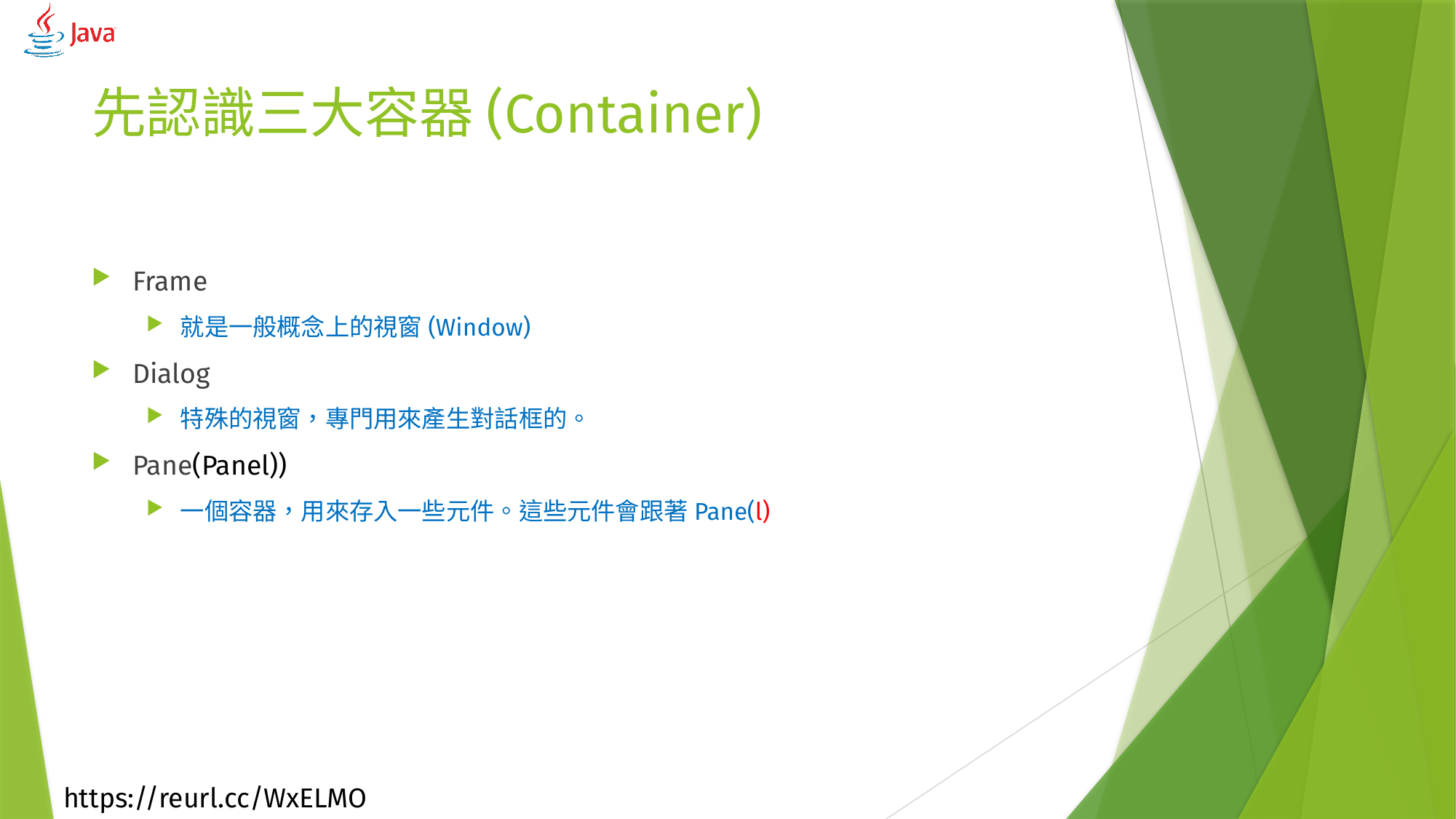

# 先認識三大容器(Container)
Frame
就是一般概念上的視窗(Window)
Dialog
特殊的視窗，專門用來產生對話框的。
Pane(Panel))
一個容器，用來存入一些元件。這些元件會跟著Pane(l)